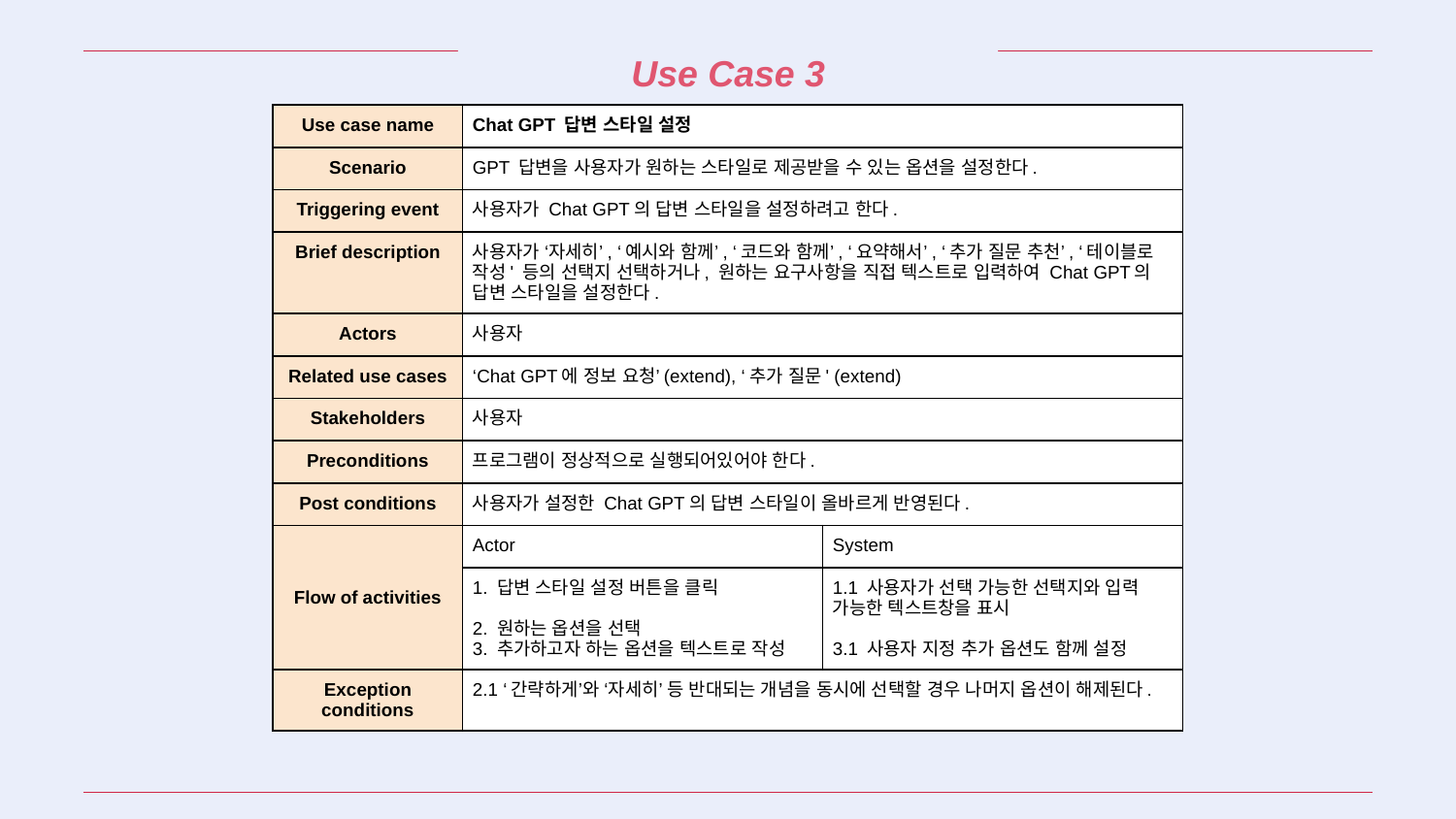

Use Case 3
| Use case name | Chat GPT 답변 스타일 설정 |  |
| --- | --- | --- |
| Scenario | GPT 답변을 사용자가 원하는 스타일로 제공받을 수 있는 옵션을 설정한다. |  |
| Triggering event | 사용자가 Chat GPT의 답변 스타일을 설정하려고 한다. |  |
| Brief description | 사용자가 ‘자세히’, ‘예시와 함께’, ‘코드와 함께’, ‘요약해서’, ‘추가 질문 추천’, ‘테이블로 작성' 등의 선택지 선택하거나, 원하는 요구사항을 직접 텍스트로 입력하여 Chat GPT의 답변 스타일을 설정한다. |  |
| Actors | 사용자 |  |
| Related use cases | ‘Chat GPT에 정보 요청’(extend), ‘추가 질문' (extend) |  |
| Stakeholders | 사용자 |  |
| Preconditions | 프로그램이 정상적으로 실행되어있어야 한다. |  |
| Post conditions | 사용자가 설정한 Chat GPT의 답변 스타일이 올바르게 반영된다. |  |
| Flow of activities | Actor | System |
|  | 1. 답변 스타일 설정 버튼을 클릭 2. 원하는 옵션을 선택 3. 추가하고자 하는 옵션을 텍스트로 작성 | 1.1 사용자가 선택 가능한 선택지와 입력 가능한 텍스트창을 표시 3.1 사용자 지정 추가 옵션도 함께 설정 |
| Exception conditions | 2.1 ‘간략하게’와 ‘자세히’ 등 반대되는 개념을 동시에 선택할 경우 나머지 옵션이 해제된다. |  |